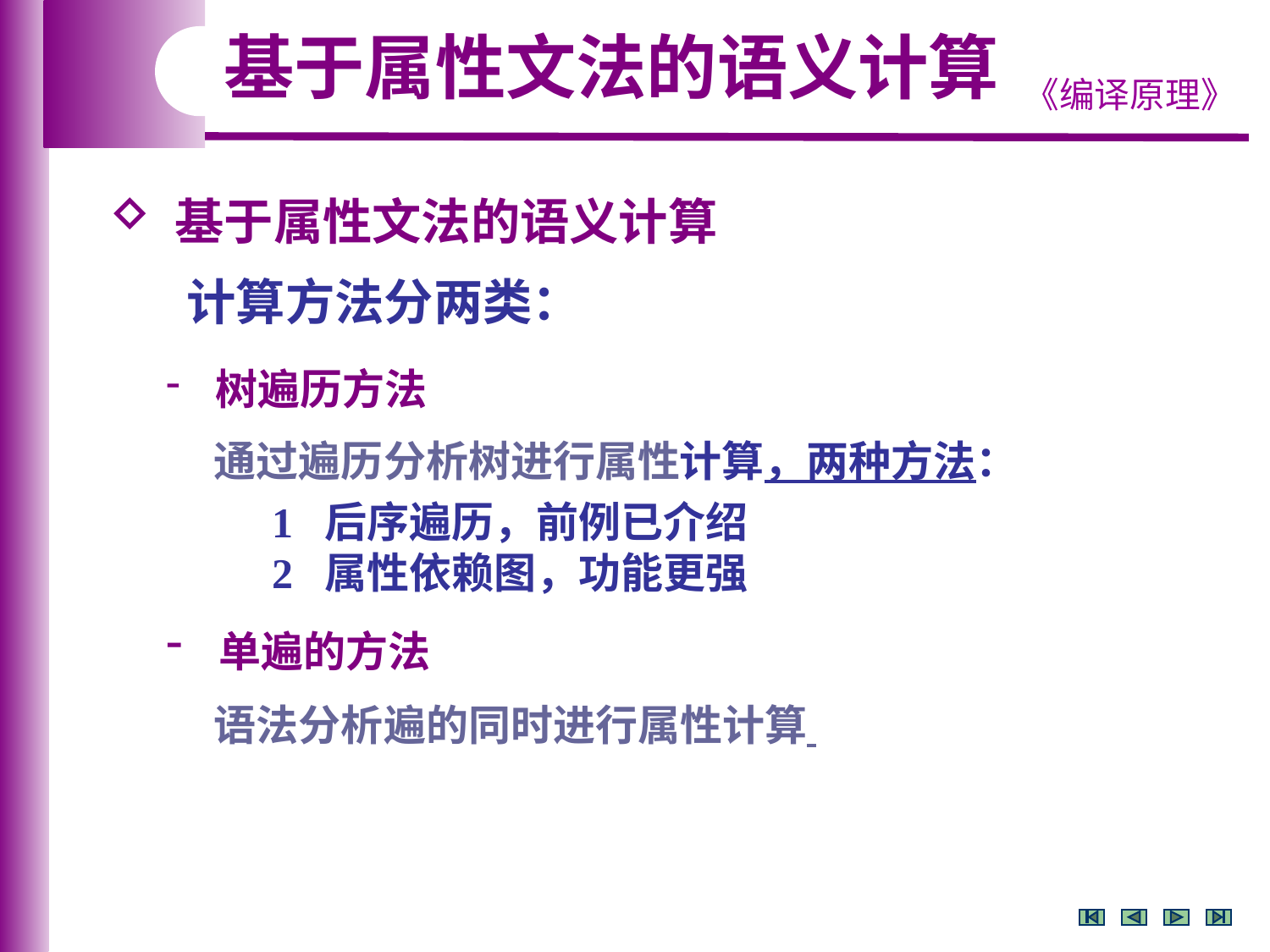

基于属性文法的语义计算
 基于属性文法的语义计算

      计算方法分两类：
 树遍历方法

    通过遍历分析树进行属性计算，两种方法：
          1  后序遍历，前例已介绍
          2  属性依赖图，功能更强

 单遍的方法

    语法分析遍的同时进行属性计算